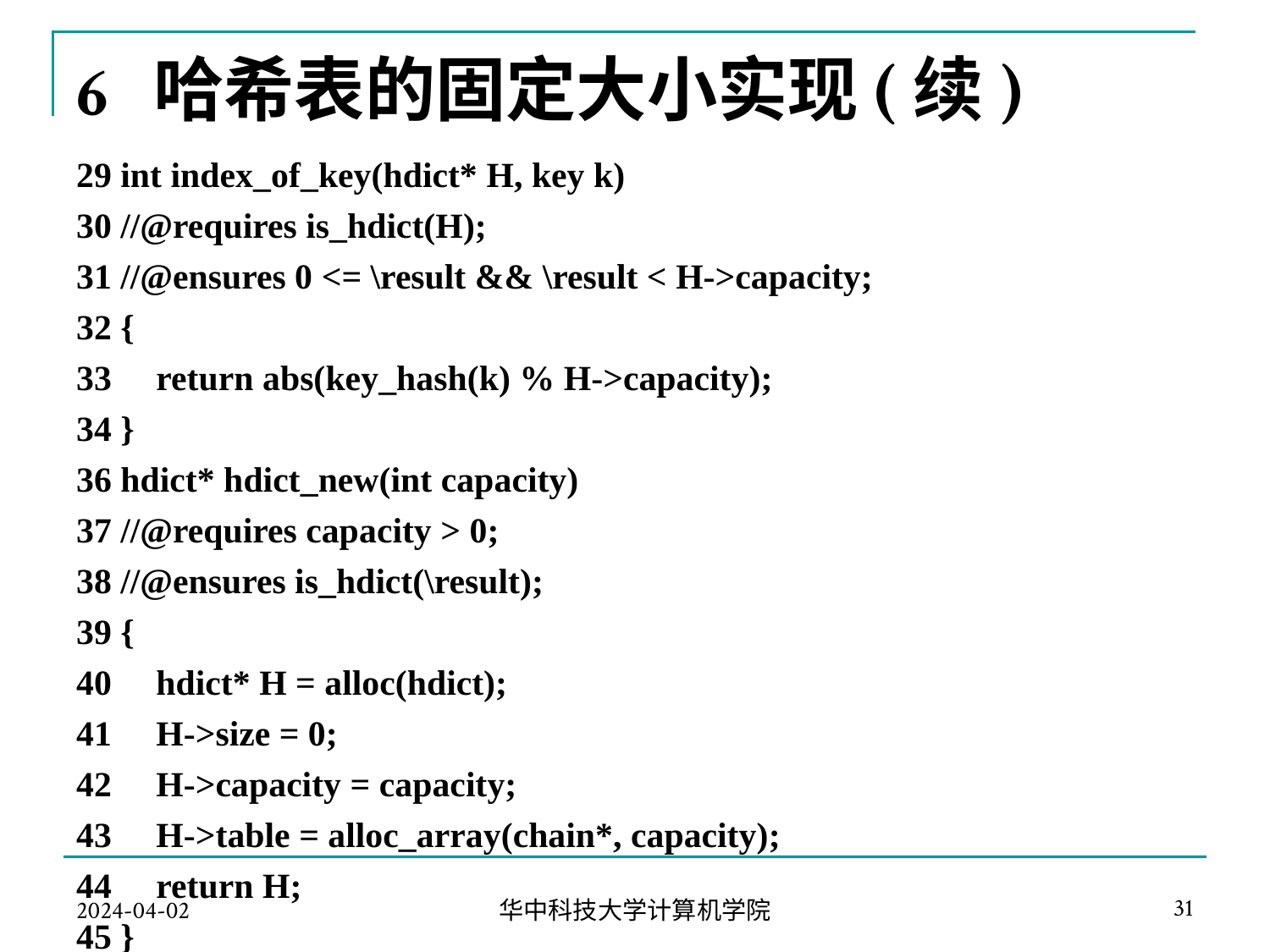

# 6  哈希表的固定大小实现(续)
29 int index_of_key(hdict* H, key k)
30 //@requires is_hdict(H);
31 //@ensures 0 <= \result && \result < H->capacity;
32 {
33     return abs(key_hash(k) % H->capacity);
34 }
36 hdict* hdict_new(int capacity)
37 //@requires capacity > 0;
38 //@ensures is_hdict(\result);
39 {
40     hdict* H = alloc(hdict);
41     H->size = 0;
42     H->capacity = capacity;
43     H->table = alloc_array(chain*, capacity);
44     return H;
45 }
2024-04-02
31
华中科技大学计算机学院